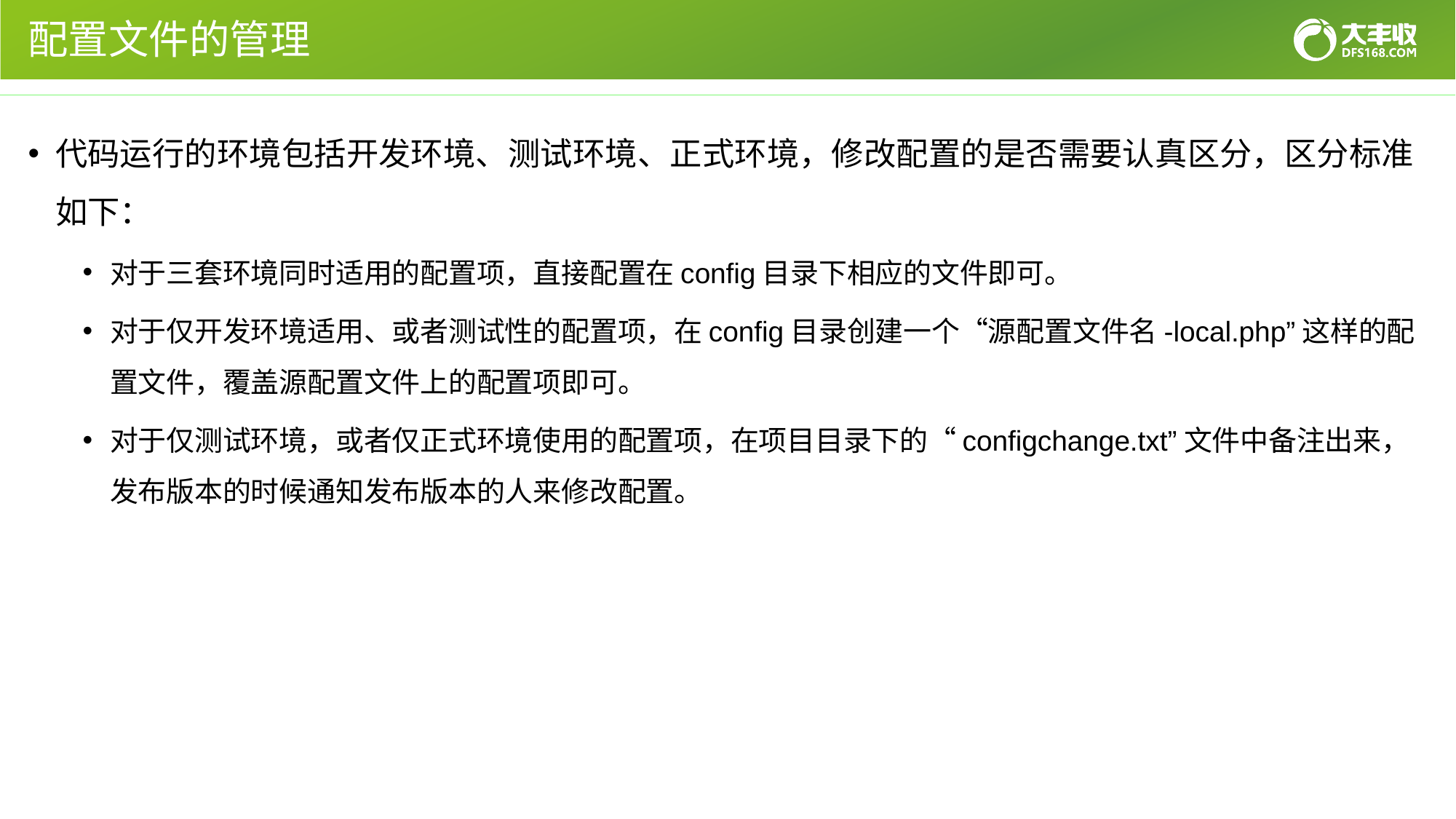

# 配置文件的管理
代码运行的环境包括开发环境、测试环境、正式环境，修改配置的是否需要认真区分，区分标准如下：
对于三套环境同时适用的配置项，直接配置在config目录下相应的文件即可。
对于仅开发环境适用、或者测试性的配置项，在config目录创建一个“源配置文件名-local.php”这样的配置文件，覆盖源配置文件上的配置项即可。
对于仅测试环境，或者仅正式环境使用的配置项，在项目目录下的“configchange.txt”文件中备注出来，发布版本的时候通知发布版本的人来修改配置。